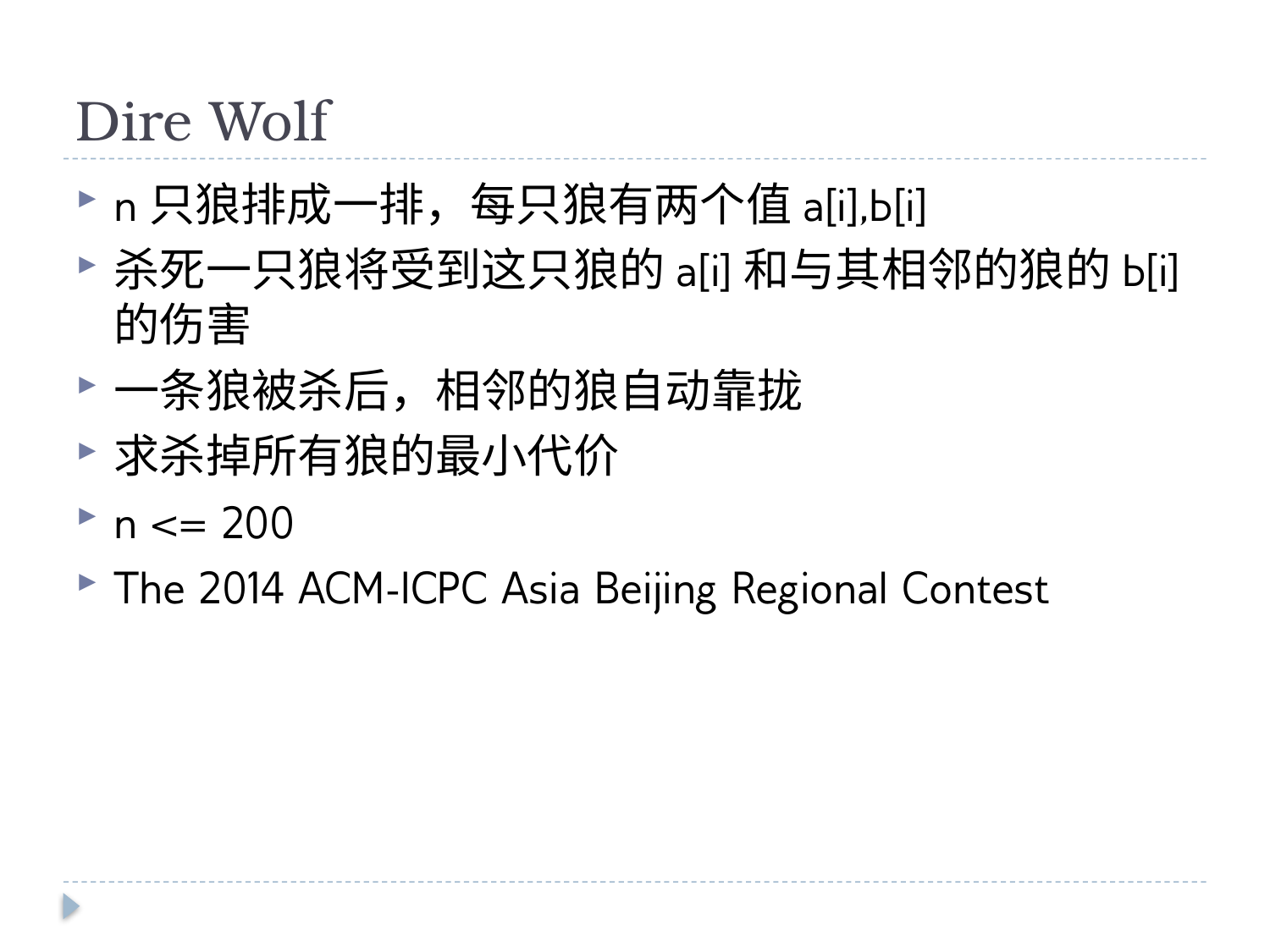

# Dire Wolf
n只狼排成一排，每只狼有两个值a[i],b[i]
杀死一只狼将受到这只狼的a[i]和与其相邻的狼的b[i]的伤害
一条狼被杀后，相邻的狼自动靠拢
求杀掉所有狼的最小代价
n <= 200
The 2014 ACM-ICPC Asia Beijing Regional Contest